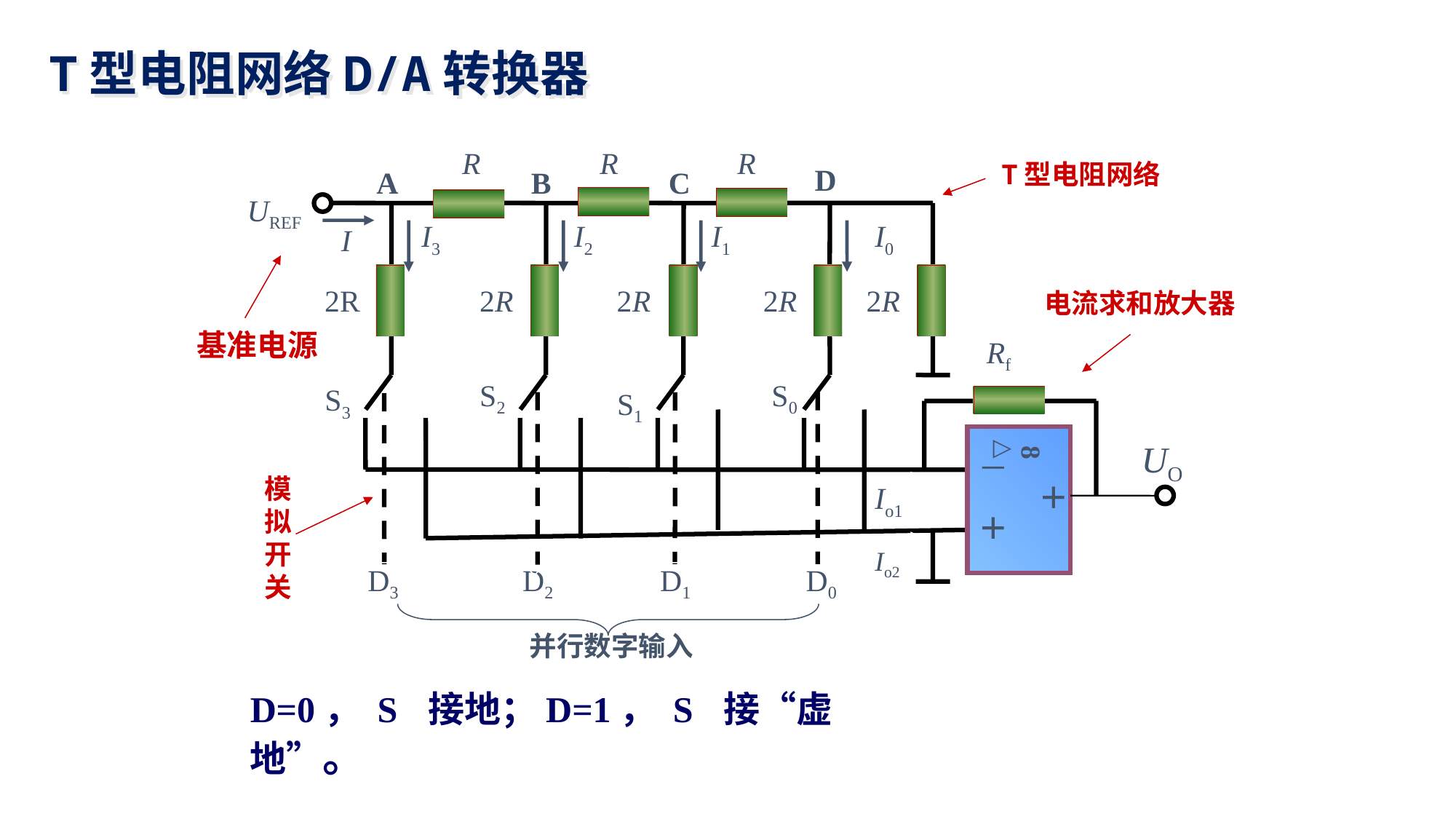

T型电阻网络D/A转换器
R
R
R
T型电阻网络
D
A
B
C

UREF

I3
I2
I1
I0
I

基准电源
2R
2R
2R
2R
2R
电流求和放大器

Rf

S2
S0

S3

S1

8

UO
△
－

模拟开关

Io1
＋

＋

Io2
D3
D2
D1
D0

并行数字输入
D=0， S 接地；D=1， S 接“虚地”。